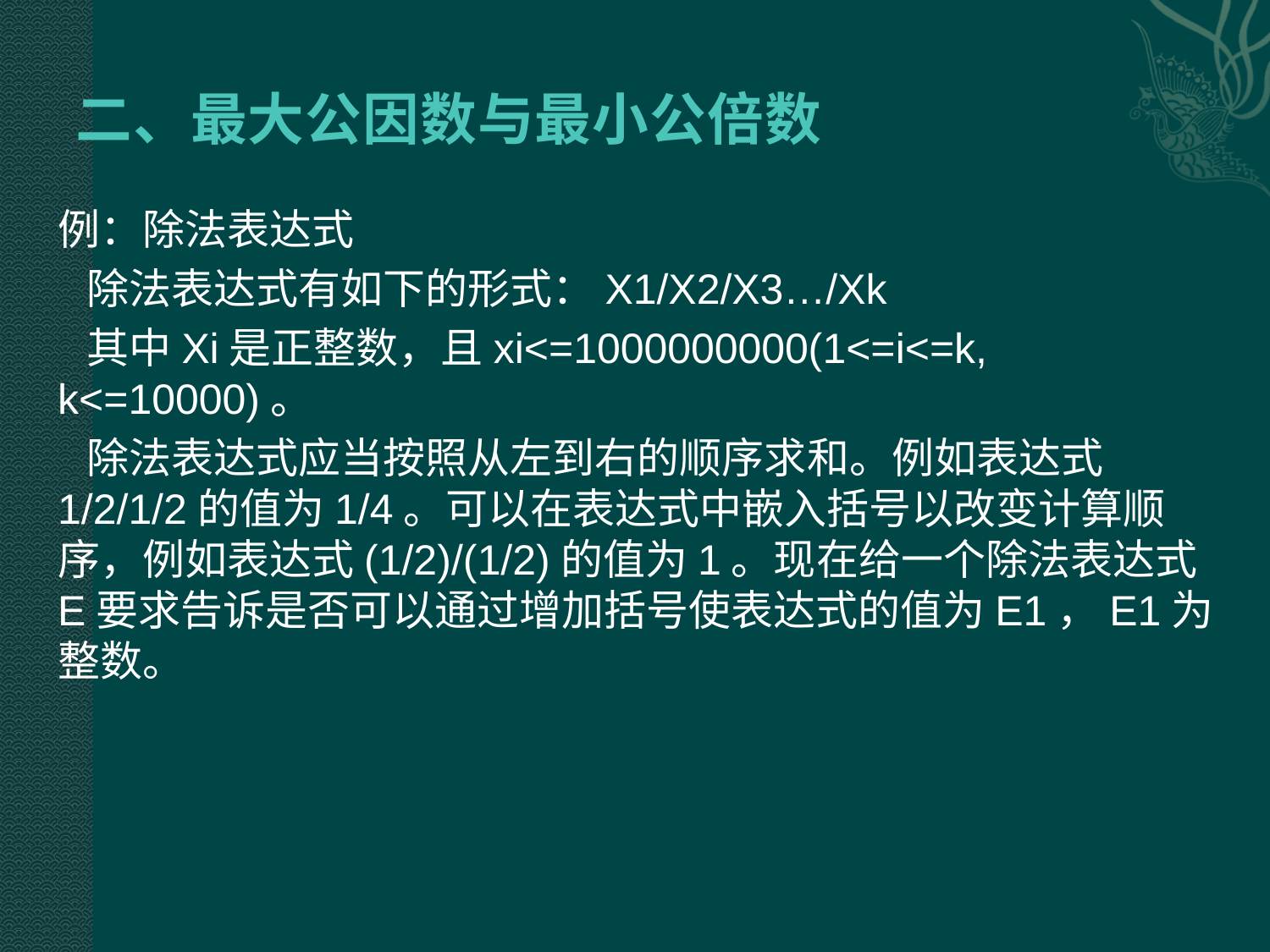

# 二、最大公因数与最小公倍数
例：除法表达式
  除法表达式有如下的形式：X1/X2/X3…/Xk
  其中Xi是正整数，且xi<=1000000000(1<=i<=k, k<=10000)。
  除法表达式应当按照从左到右的顺序求和。例如表达式1/2/1/2的值为1/4。可以在表达式中嵌入括号以改变计算顺序，例如表达式(1/2)/(1/2)的值为1。现在给一个除法表达式E要求告诉是否可以通过增加括号使表达式的值为E1，E1为整数。